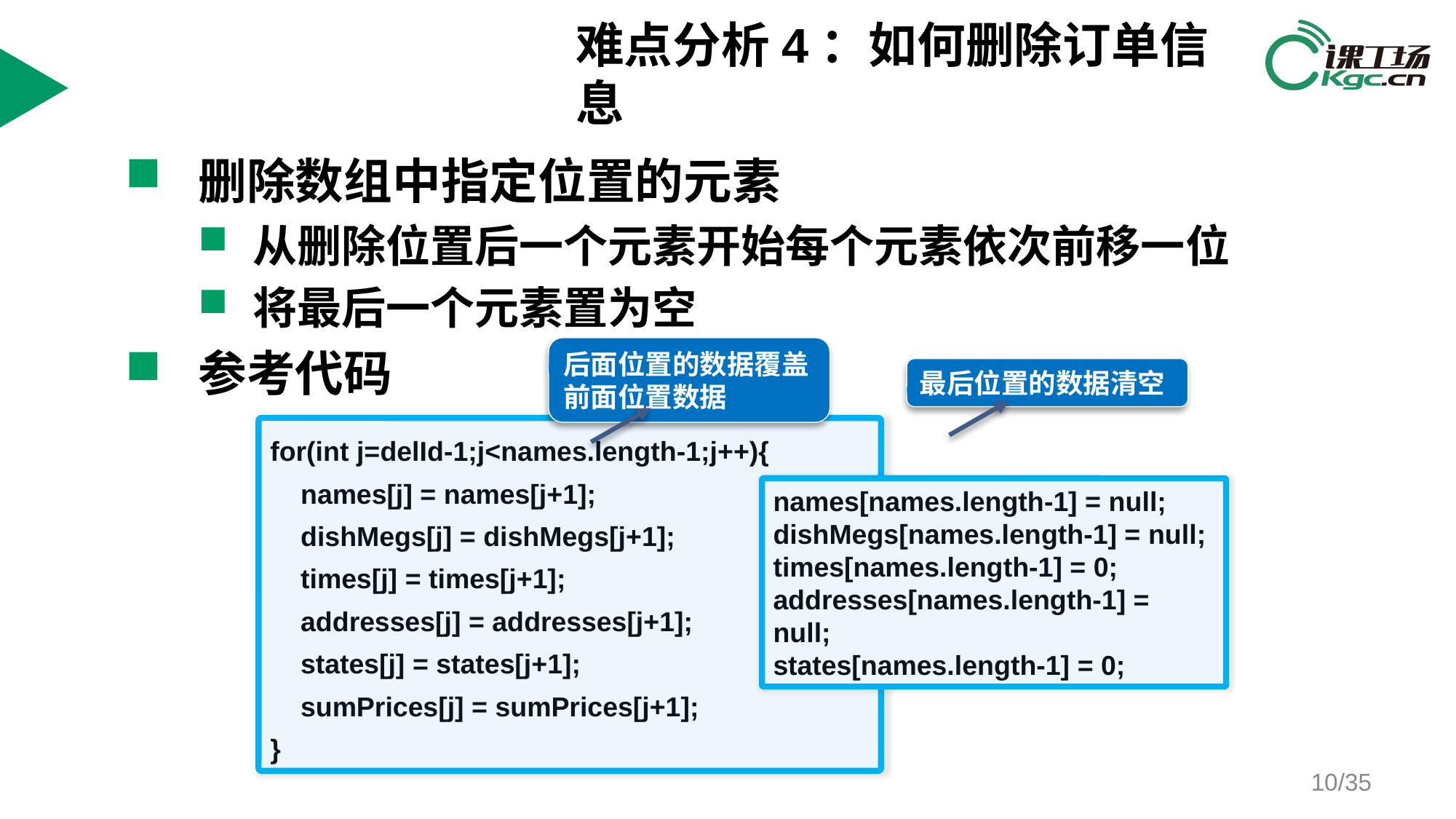

# 难点分析4：如何删除订单信息
删除数组中指定位置的元素
从删除位置后一个元素开始每个元素依次前移一位
将最后一个元素置为空
参考代码

后面位置的数据覆盖前面位置数据
最后位置的数据清空

for(int j=delId-1;j<names.length-1;j++){
    names[j] = names[j+1];
    dishMegs[j] = dishMegs[j+1];
    times[j] = times[j+1];
    addresses[j] = addresses[j+1];
    states[j] = states[j+1];
    sumPrices[j] = sumPrices[j+1];
}
names[names.length-1] = null;
dishMegs[names.length-1] = null;
times[names.length-1] = 0;
addresses[names.length-1] = null;
states[names.length-1] = 0;
10/35